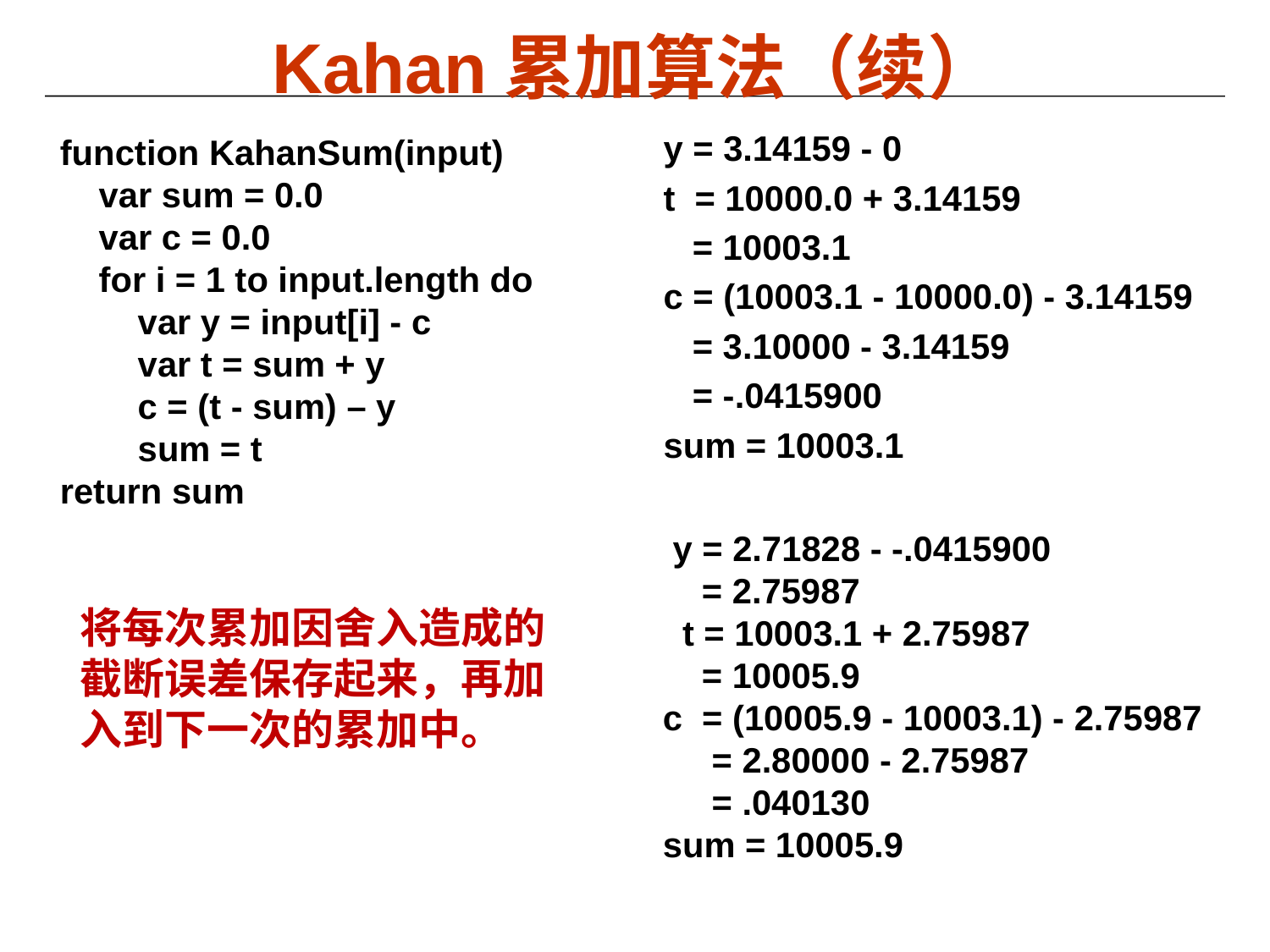

# Kahan累加算法（续）
y = 3.14159 - 0
t  = 10000.0 + 3.14159
   = 10003.1
c = (10003.1 - 10000.0) - 3.14159
   = 3.10000 - 3.14159
   = -.0415900
sum = 10003.1
function KahanSum(input)
    var sum = 0.0
    var c = 0.0
    for i = 1 to input.length do
        var y = input[i] - c
        var t = sum + y
        c = (t - sum) – y
        sum = t
return sum
 y = 2.71828 - -.0415900
    = 2.75987
  t = 10003.1 + 2.75987
    = 10005.9
c  = (10005.9 - 10003.1) - 2.75987
     = 2.80000 - 2.75987
     = .040130
sum = 10005.9
将每次累加因舍入造成的截断误差保存起来，再加入到下一次的累加中。